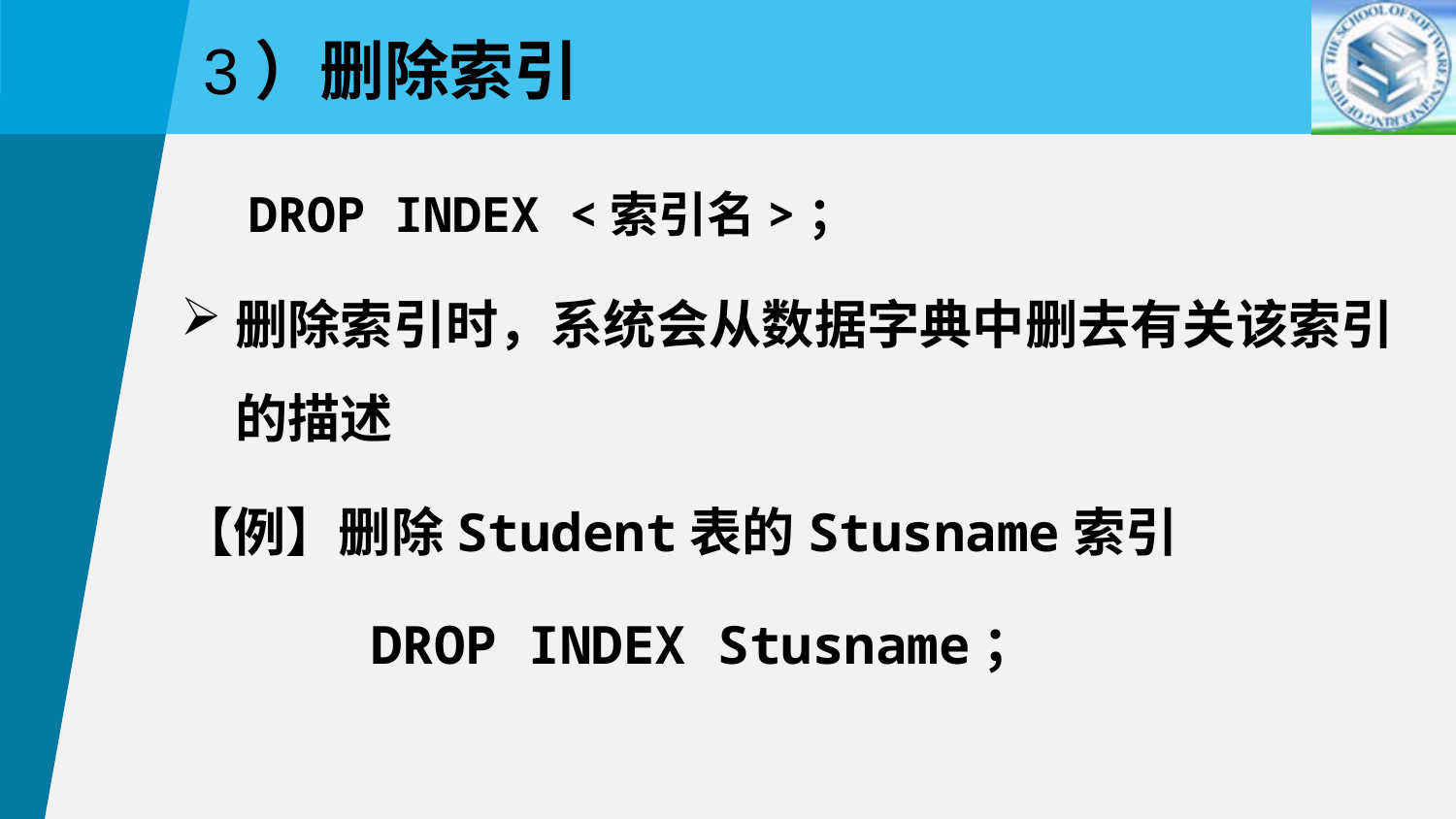

3）删除索引
  DROP INDEX <索引名>；
删除索引时，系统会从数据字典中删去有关该索引的描述
【例】删除Student表的Stusname索引
	    DROP INDEX Stusname；